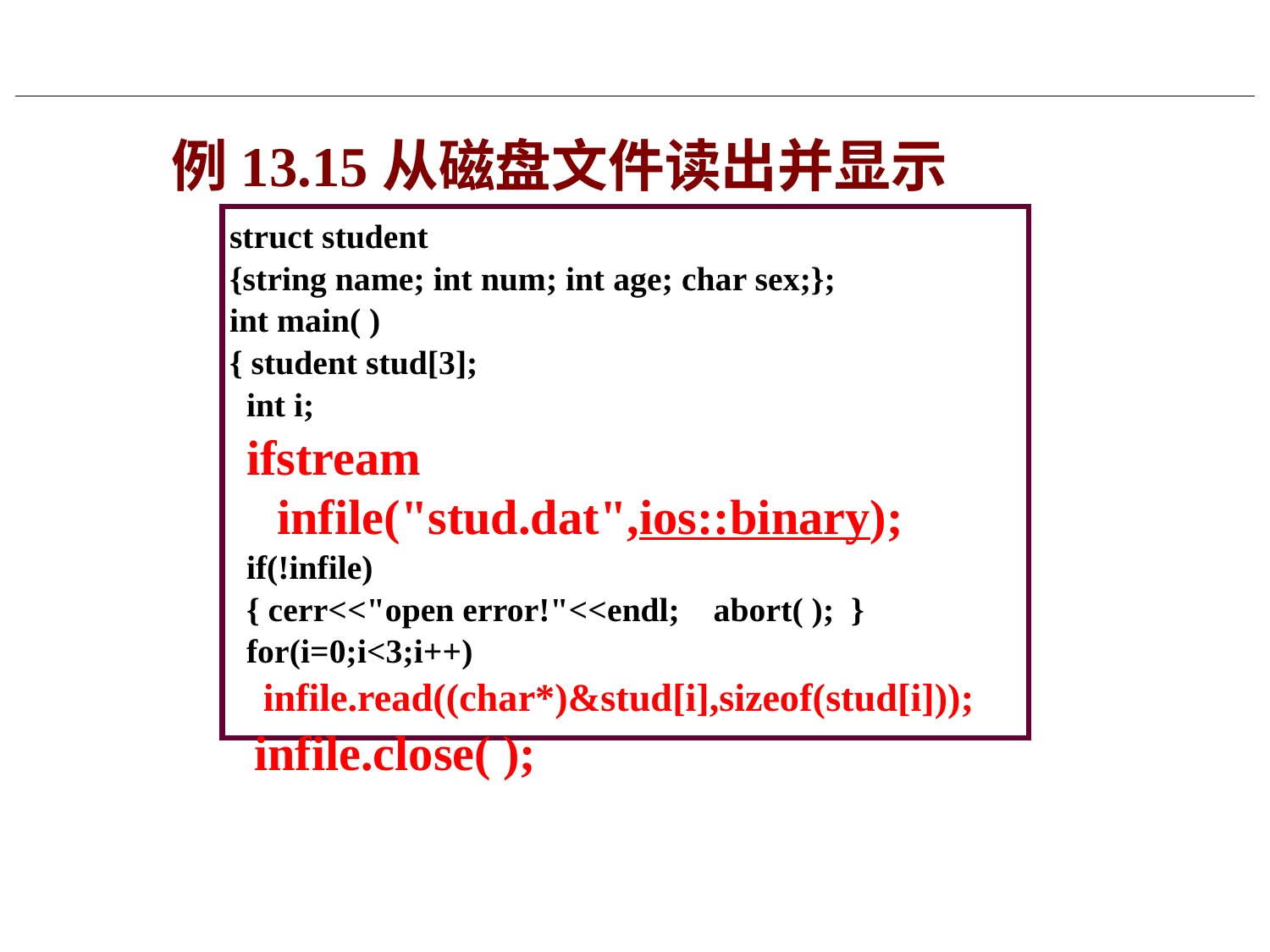

356
# 例13.15从磁盘文件读出并显示
struct student
{string name; int num; int age; char sex;};
int main( )
{ student stud[3];
  int i;
  ifstream infile("stud.dat",ios::binary);
  if(!infile)
  { cerr<<"open error!"<<endl;    abort( );  }
  for(i=0;i<3;i++)
    infile.read((char*)&stud[i],sizeof(stud[i]));
  infile.close( );